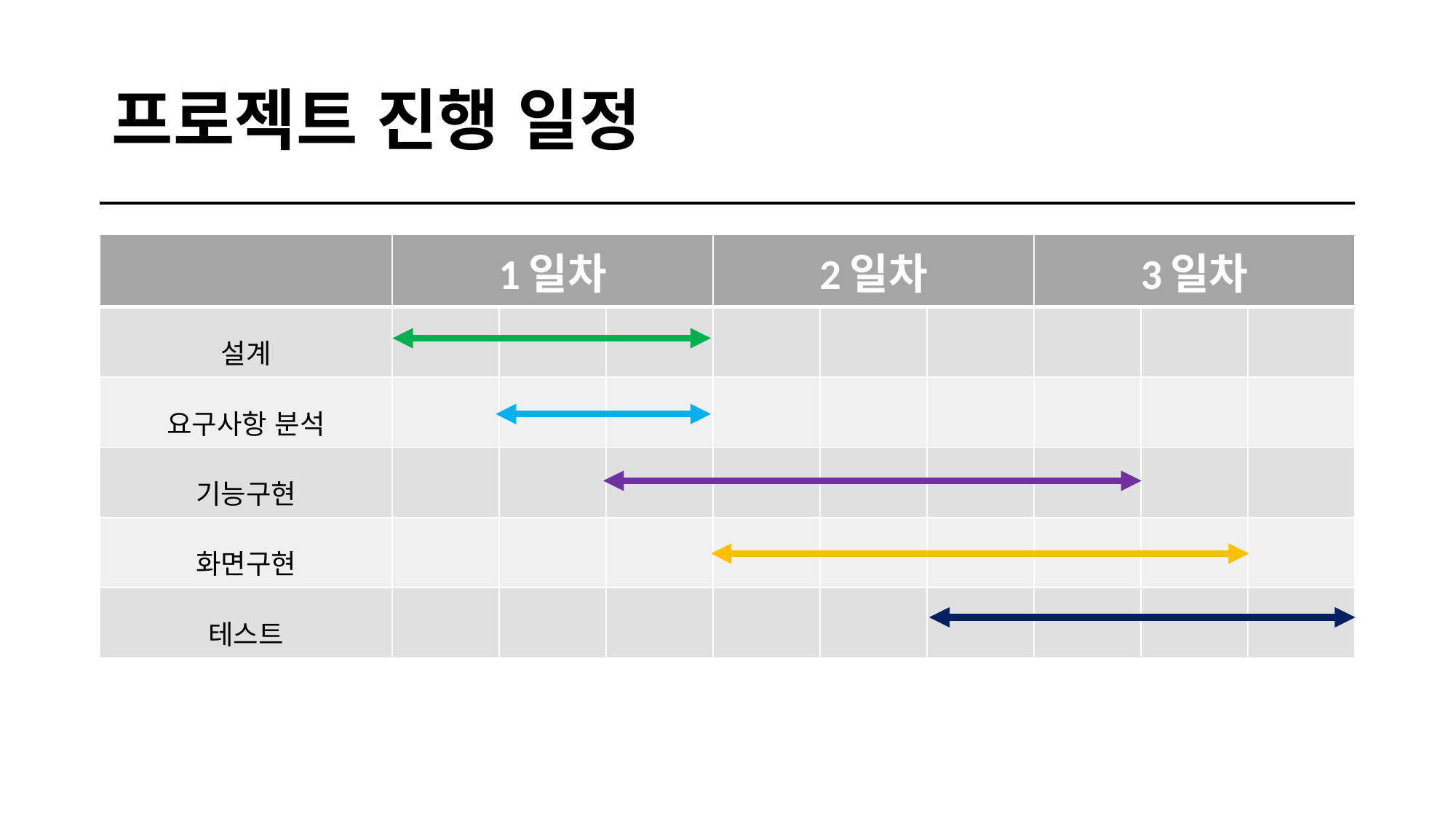

# 프로젝트 진행 일정
|  | 1일차 |  |  | 2일차 |  |  | 3일차 |  |  |
| --- | --- | --- | --- | --- | --- | --- | --- | --- | --- |
| 설계 |  |  |  |  |  |  |  |  |  |
| 요구사항 분석 |  |  |  |  |  |  |  |  |  |
| 기능구현 |  |  |  |  |  |  |  |  |  |
| 화면구현 |  |  |  |  |  |  |  |  |  |
| 테스트 |  |  |  |  |  |  |  |  |  |